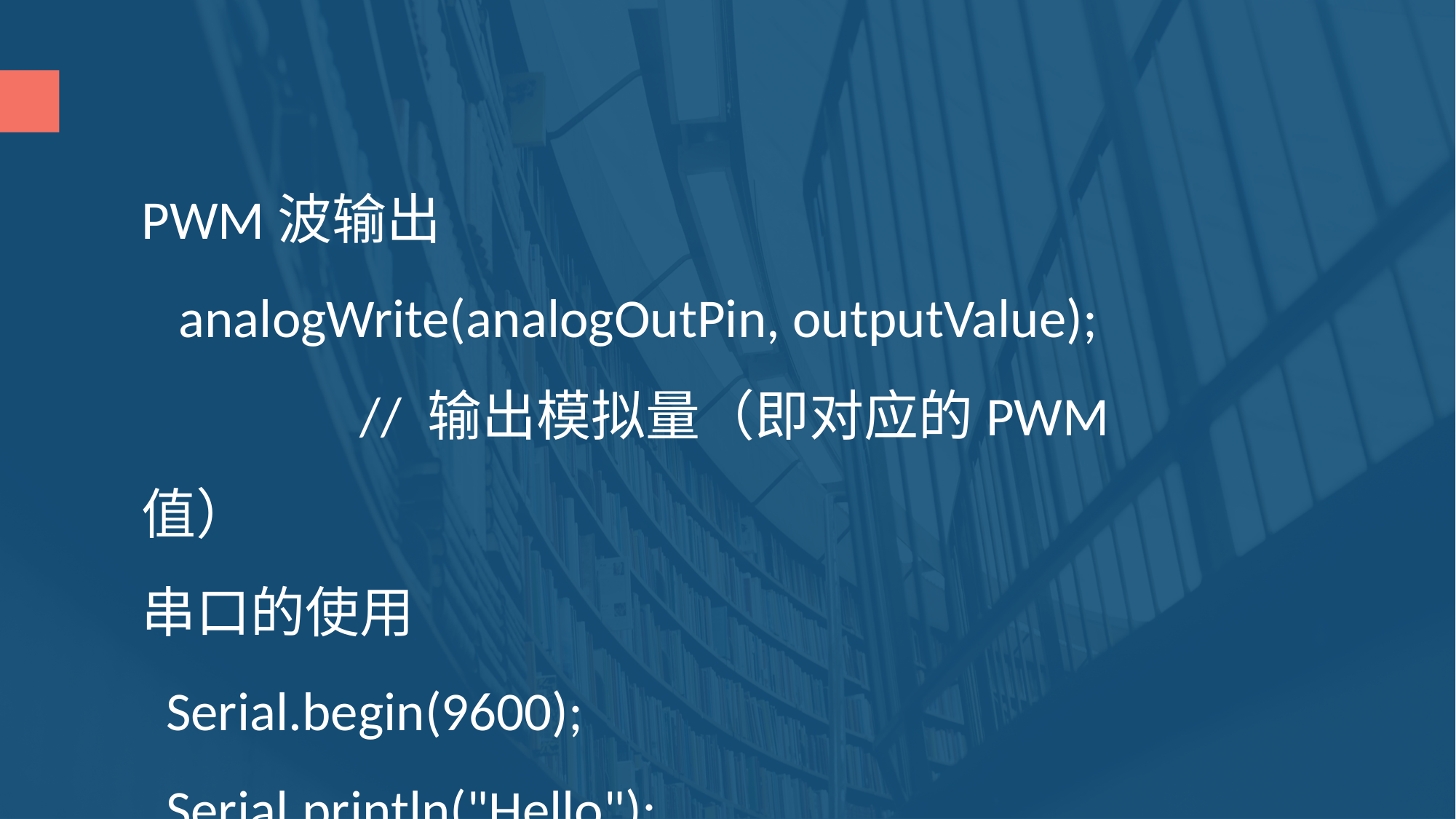

PWM波输出
   analogWrite(analogOutPin, outputValue);
		// 输出模拟量（即对应的PWM值）
串口的使用
  Serial.begin(9600);
  Serial.println("Hello");